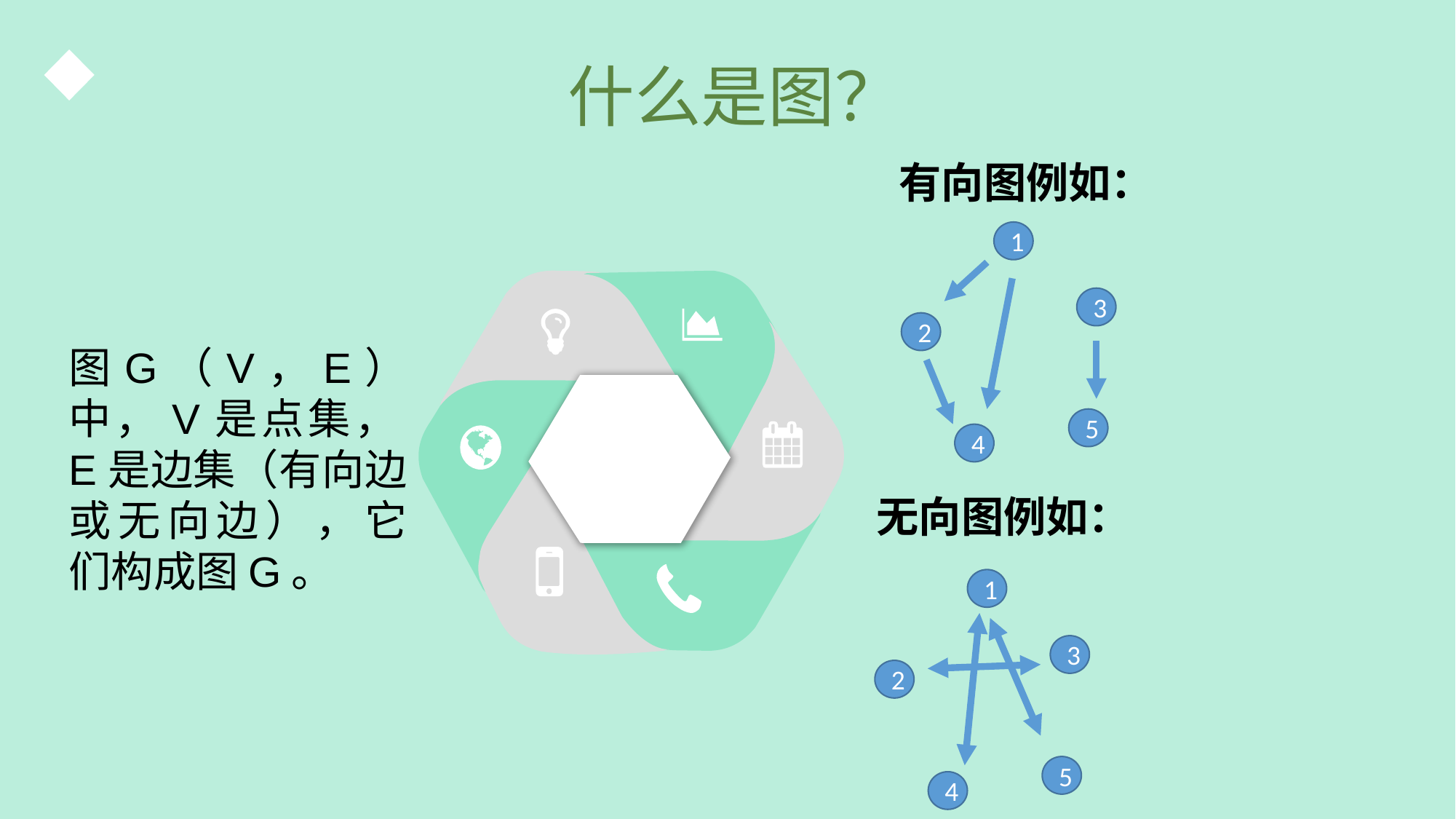

什么是图？
有向图例如：

图G（V，E）中，V是点集，E是边集（有向边或无向边），它们构成图G。
1
3
2
5
4
无向图例如：
1
3
2
5
4